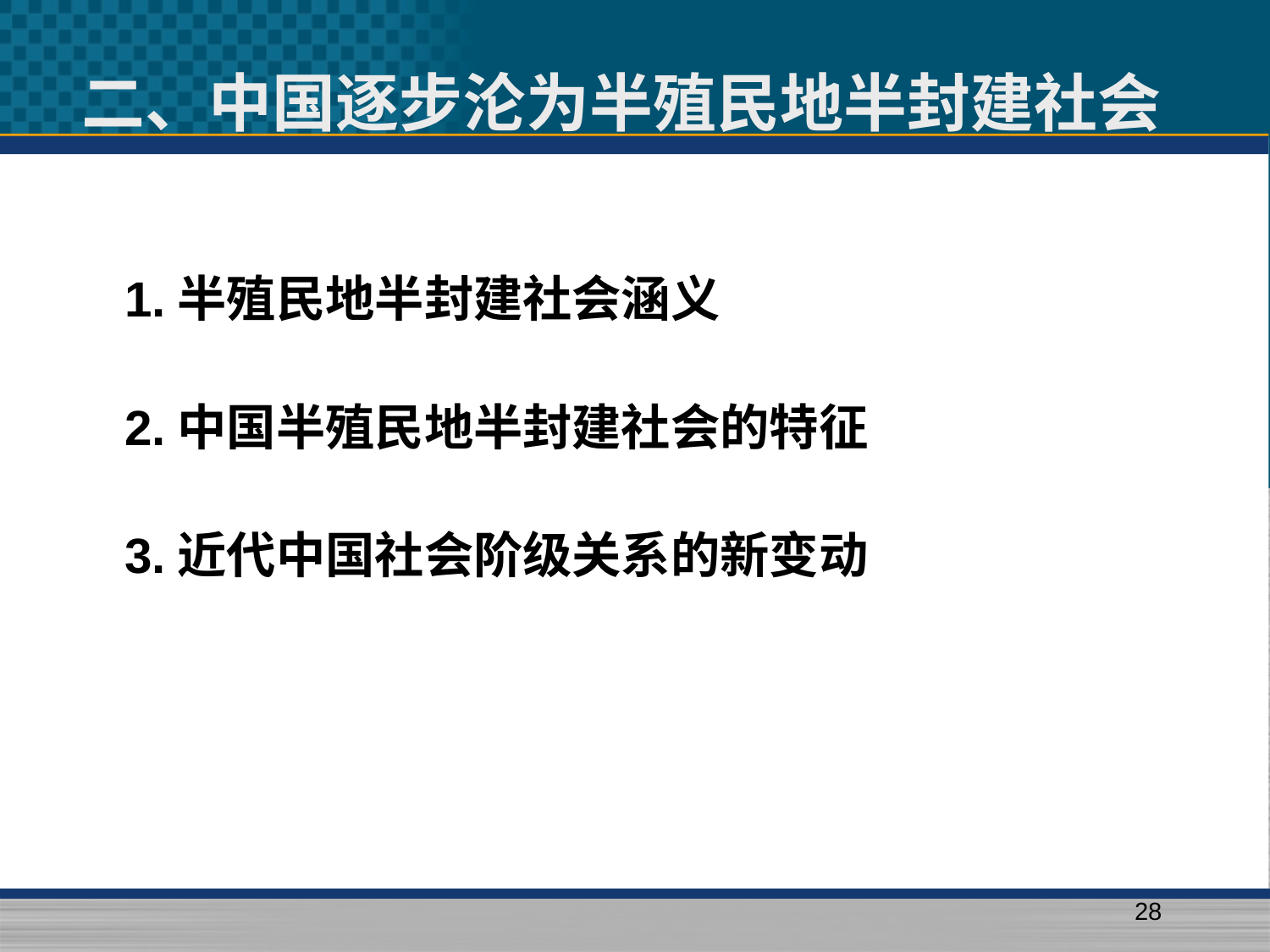

# 二、中国逐步沦为半殖民地半封建社会
1.半殖民地半封建社会涵义
2.中国半殖民地半封建社会的特征
3.近代中国社会阶级关系的新变动
28